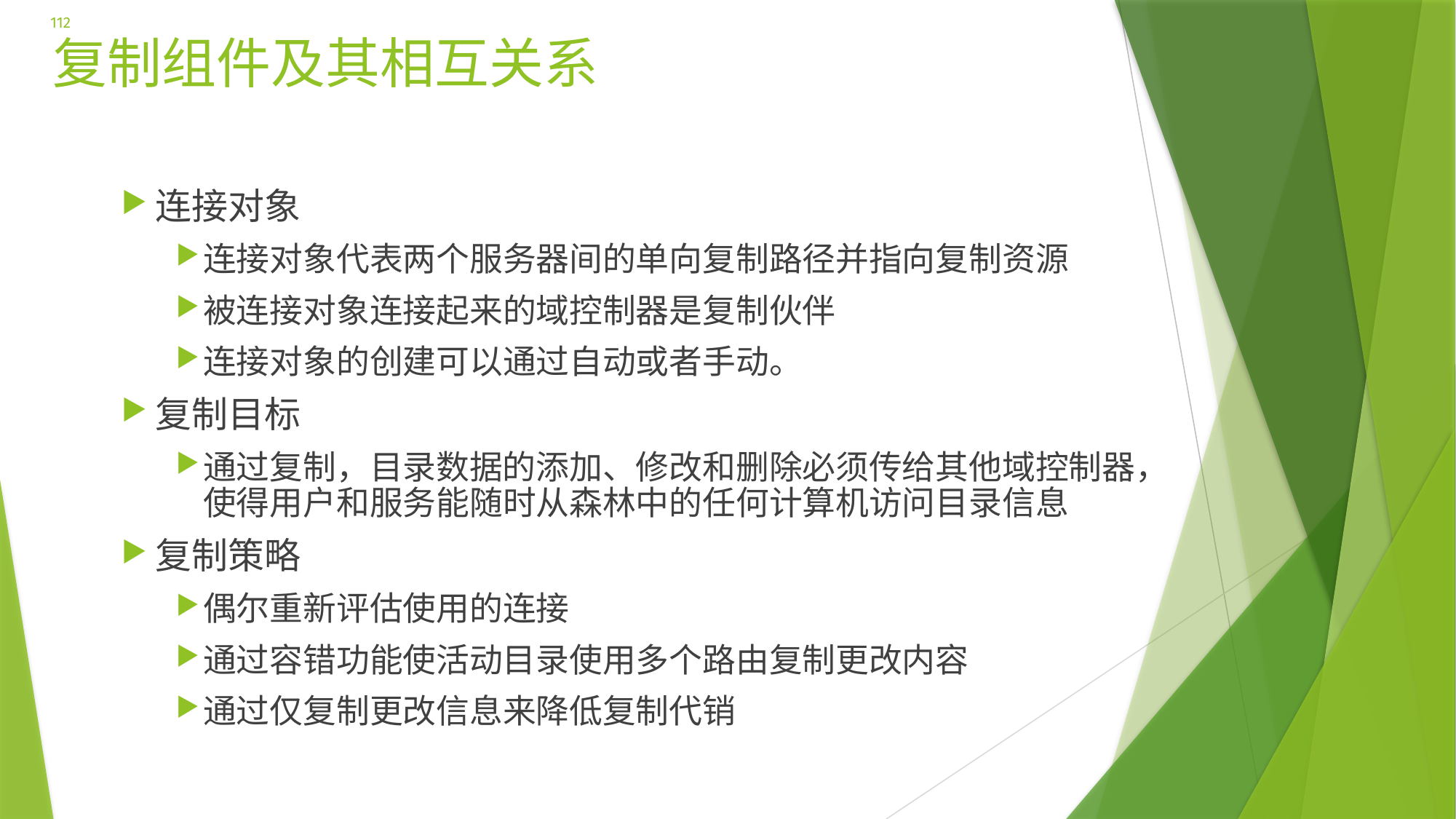

112
# 复制组件及其相互关系
连接对象
连接对象代表两个服务器间的单向复制路径并指向复制资源
被连接对象连接起来的域控制器是复制伙伴
连接对象的创建可以通过自动或者手动。
复制目标
通过复制，目录数据的添加、修改和删除必须传给其他域控制器，使得用户和服务能随时从森林中的任何计算机访问目录信息
复制策略
偶尔重新评估使用的连接
通过容错功能使活动目录使用多个路由复制更改内容
通过仅复制更改信息来降低复制代销